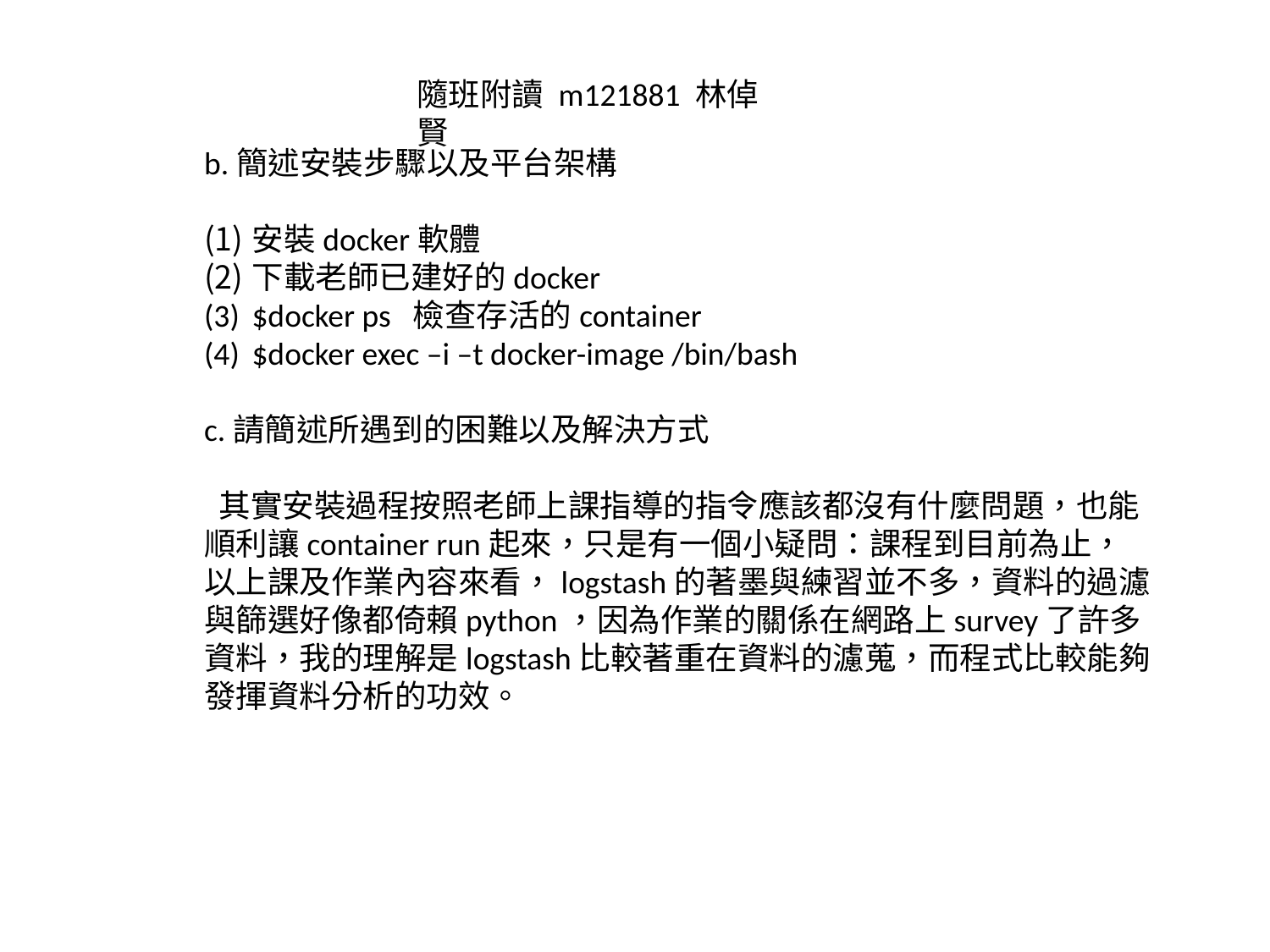

隨班附讀 m121881 林倬賢
b.簡述安裝步驟以及平台架構

安裝docker軟體
下載老師已建好的docker
$docker ps  檢查存活的container
$docker exec –i –t docker-image /bin/bash

c.請簡述所遇到的困難以及解決方式

 其實安裝過程按照老師上課指導的指令應該都沒有什麼問題，也能順利讓container run起來，只是有一個小疑問：課程到目前為止，以上課及作業內容來看，logstash的著墨與練習並不多，資料的過濾與篩選好像都倚賴python，因為作業的關係在網路上survey了許多資料，我的理解是logstash比較著重在資料的濾蒐，而程式比較能夠發揮資料分析的功效。